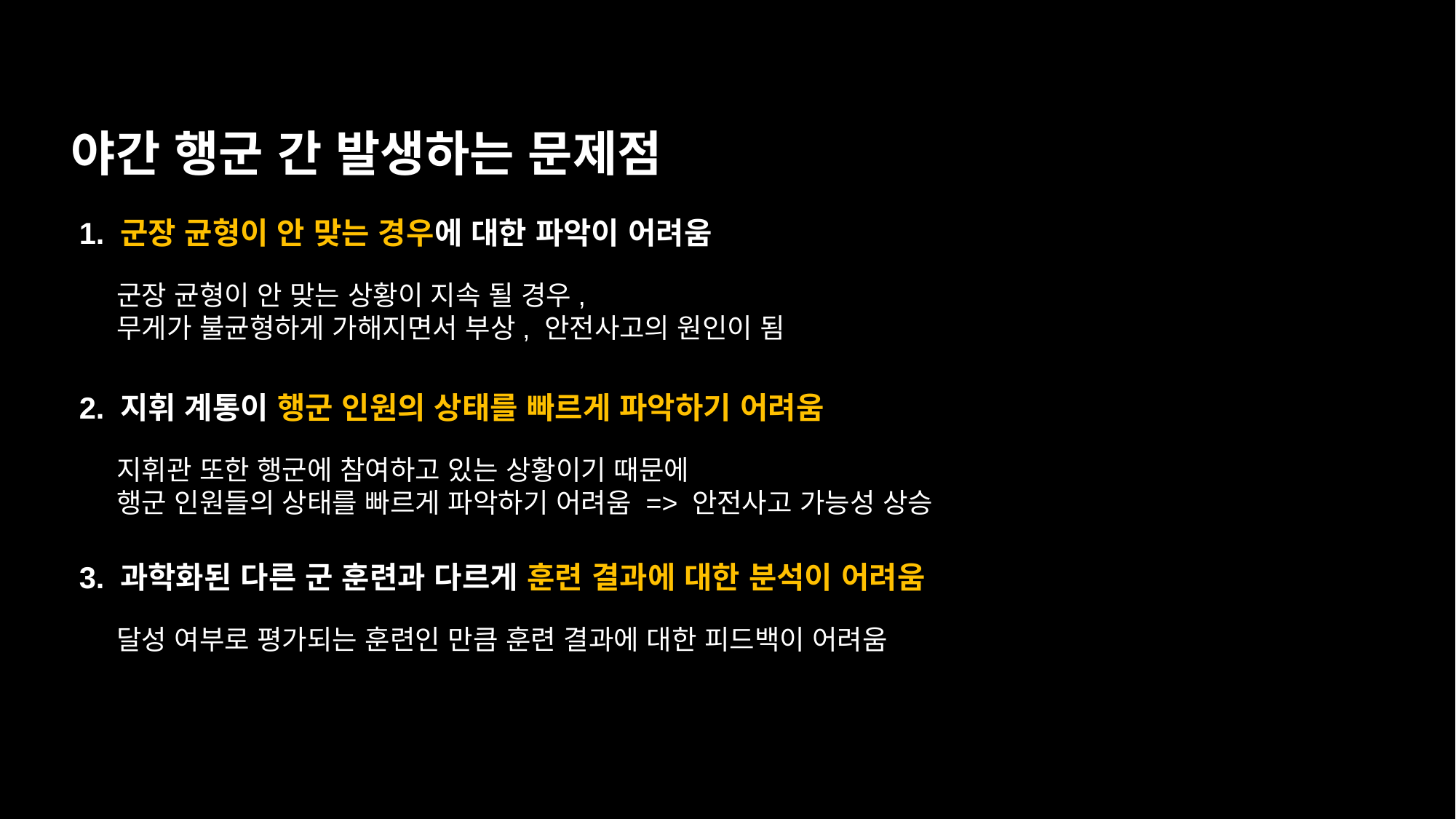

야간 행군 간 발생하는 문제점
1. 군장 균형이 안 맞는 경우에 대한 파악이 어려움
군장 균형이 안 맞는 상황이 지속 될 경우,
무게가 불균형하게 가해지면서 부상, 안전사고의 원인이 됨
2. 지휘 계통이 행군 인원의 상태를 빠르게 파악하기 어려움
지휘관 또한 행군에 참여하고 있는 상황이기 때문에
행군 인원들의 상태를 빠르게 파악하기 어려움 => 안전사고 가능성 상승
3. 과학화된 다른 군 훈련과 다르게 훈련 결과에 대한 분석이 어려움
달성 여부로 평가되는 훈련인 만큼 훈련 결과에 대한 피드백이 어려움